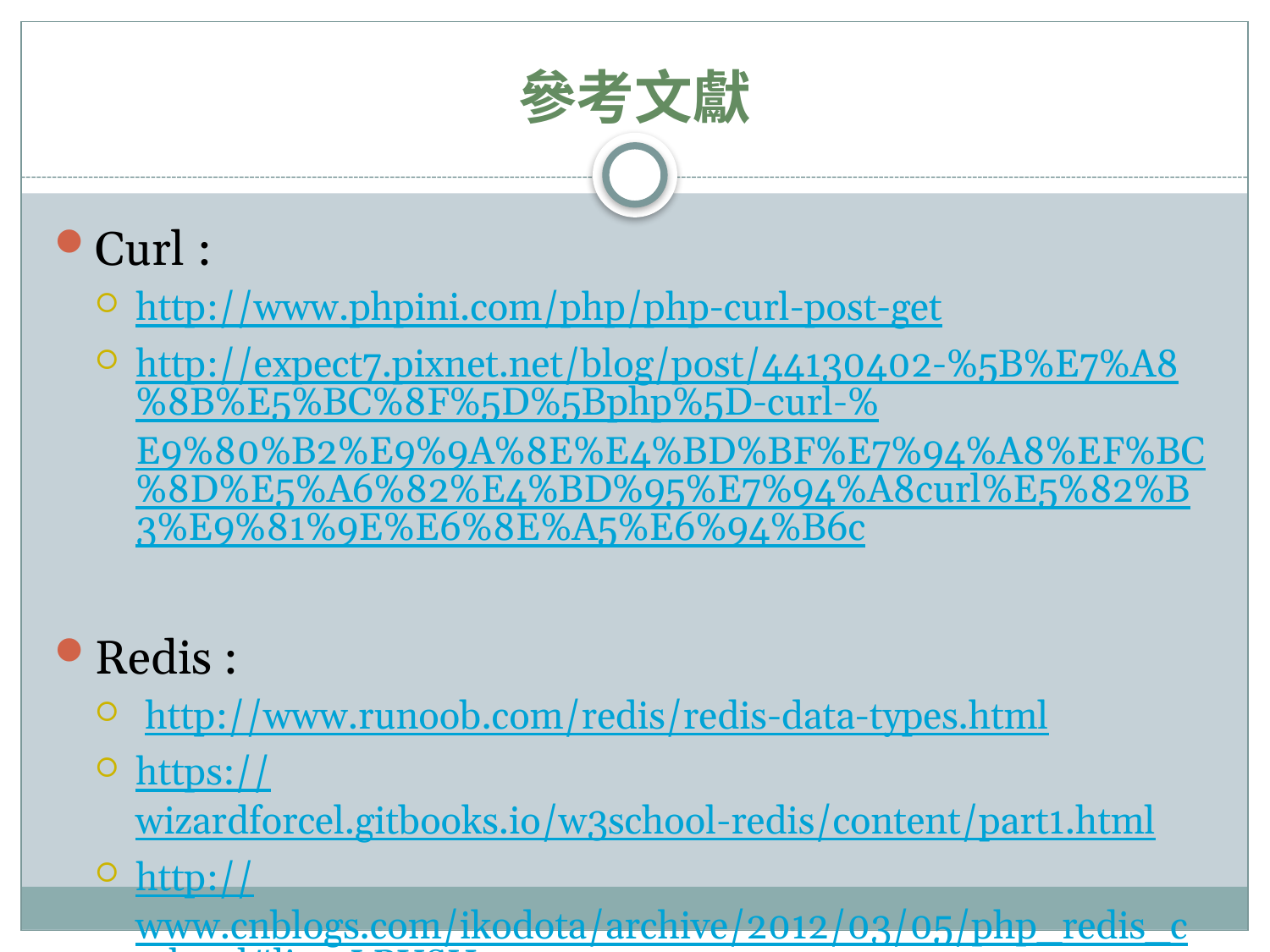

# 參考文獻
Curl :
http://www.phpini.com/php/php-curl-post-get
http://expect7.pixnet.net/blog/post/44130402-%5B%E7%A8%8B%E5%BC%8F%5D%5Bphp%5D-curl-%E9%80%B2%E9%9A%8E%E4%BD%BF%E7%94%A8%EF%BC%8D%E5%A6%82%E4%BD%95%E7%94%A8curl%E5%82%B3%E9%81%9E%E6%8E%A5%E6%94%B6c

Redis :
 http://www.runoob.com/redis/redis-data-types.html
https://wizardforcel.gitbooks.io/w3school-redis/content/part1.html
http://www.cnblogs.com/ikodota/archive/2012/03/05/php_redis_cn.html#list_LPUSH